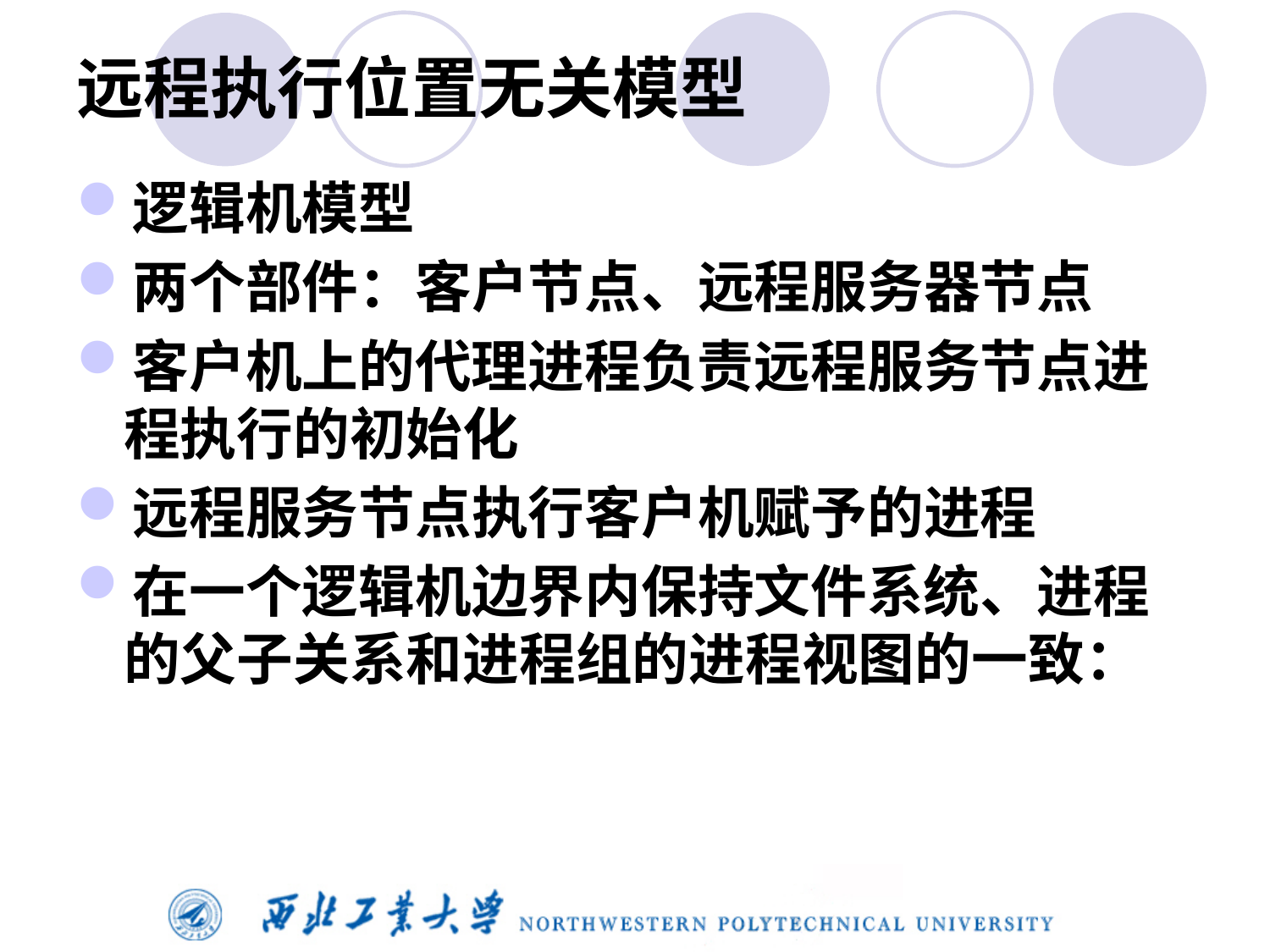

# 远程执行位置无关模型
逻辑机模型
两个部件：客户节点、远程服务器节点
客户机上的代理进程负责远程服务节点进程执行的初始化
远程服务节点执行客户机赋予的进程
在一个逻辑机边界内保持文件系统、进程的父子关系和进程组的进程视图的一致：